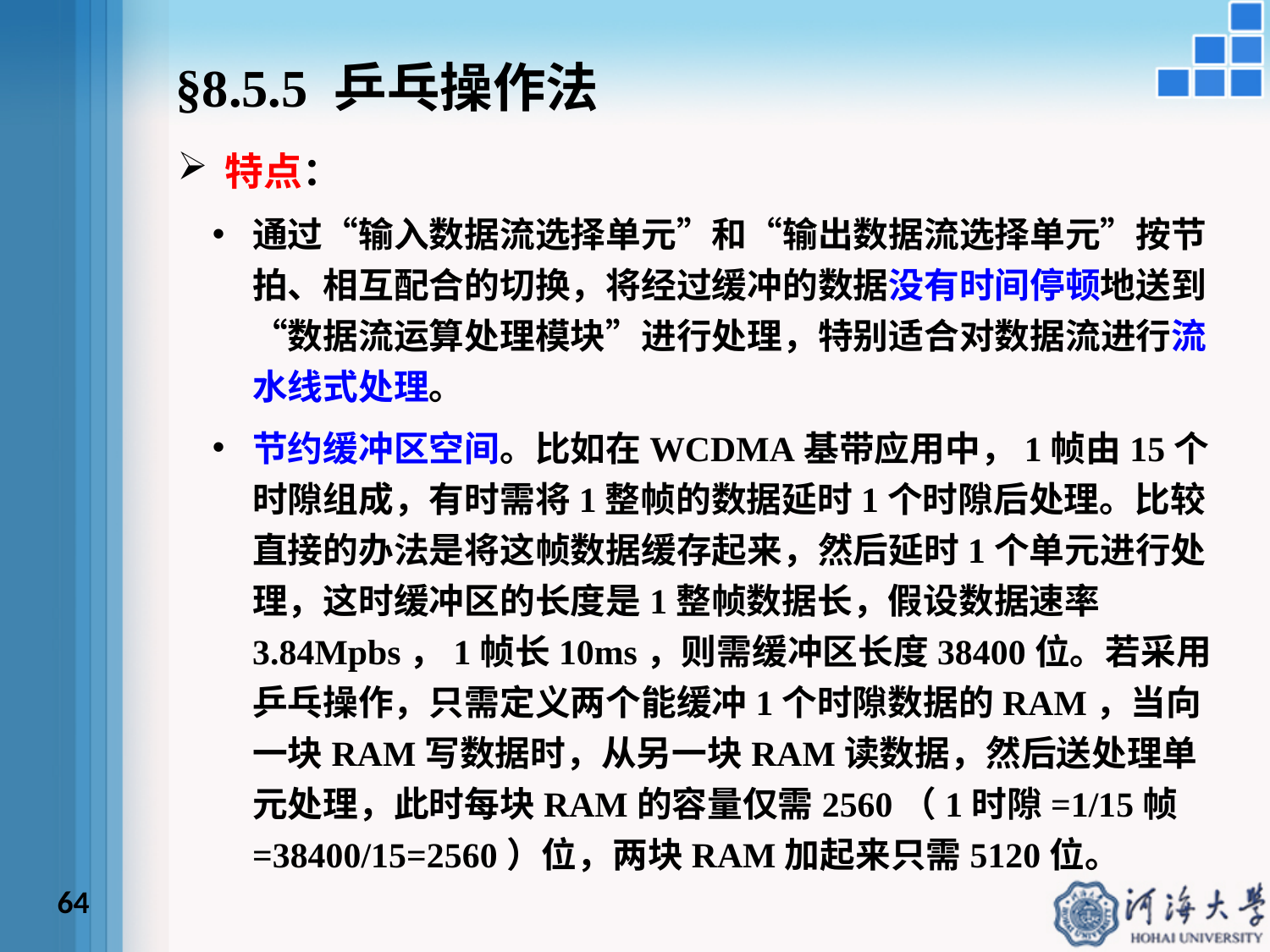

§8.5.5 乒乓操作法
特点：
通过“输入数据流选择单元”和“输出数据流选择单元”按节拍、相互配合的切换，将经过缓冲的数据没有时间停顿地送到“数据流运算处理模块”进行处理，特别适合对数据流进行流水线式处理。
节约缓冲区空间。比如在WCDMA基带应用中，1帧由15个时隙组成，有时需将1整帧的数据延时1个时隙后处理。比较直接的办法是将这帧数据缓存起来，然后延时1个单元进行处理，这时缓冲区的长度是1整帧数据长，假设数据速率3.84Mpbs，1帧长10ms，则需缓冲区长度38400位。若采用乒乓操作，只需定义两个能缓冲1个时隙数据的RAM，当向一块RAM写数据时，从另一块RAM读数据，然后送处理单元处理，此时每块RAM的容量仅需2560（1时隙=1/15帧=38400/15=2560）位，两块RAM加起来只需5120位。
64